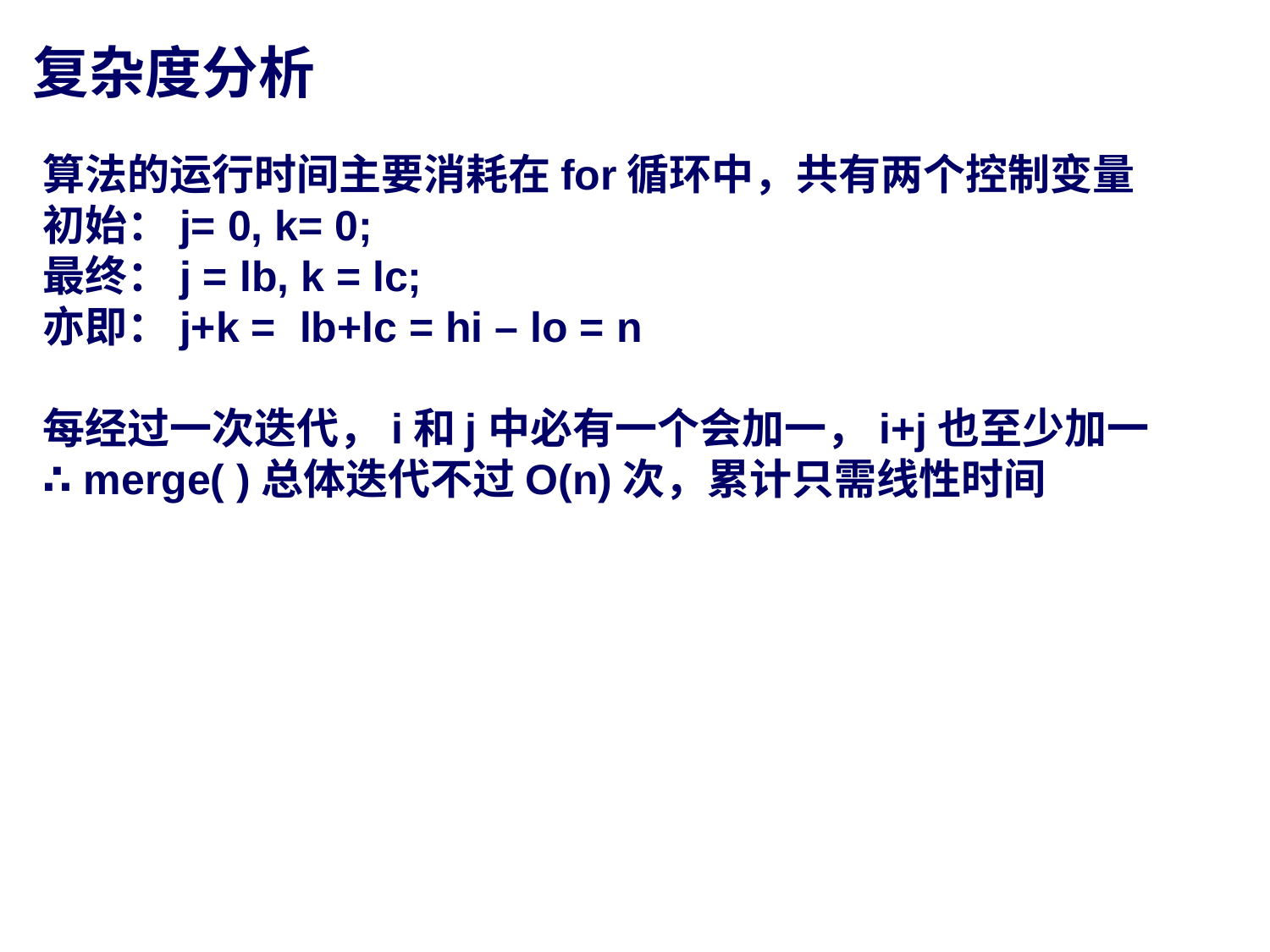

复杂度分析
算法的运行时间主要消耗在for循环中，共有两个控制变量
初始：j= 0, k= 0;
最终：j = lb, k = lc;
亦即：j+k =  lb+lc = hi – lo = n

每经过一次迭代，i和j中必有一个会加一，i+j也至少加一
∴ merge( )总体迭代不过O(n)次，累计只需线性时间